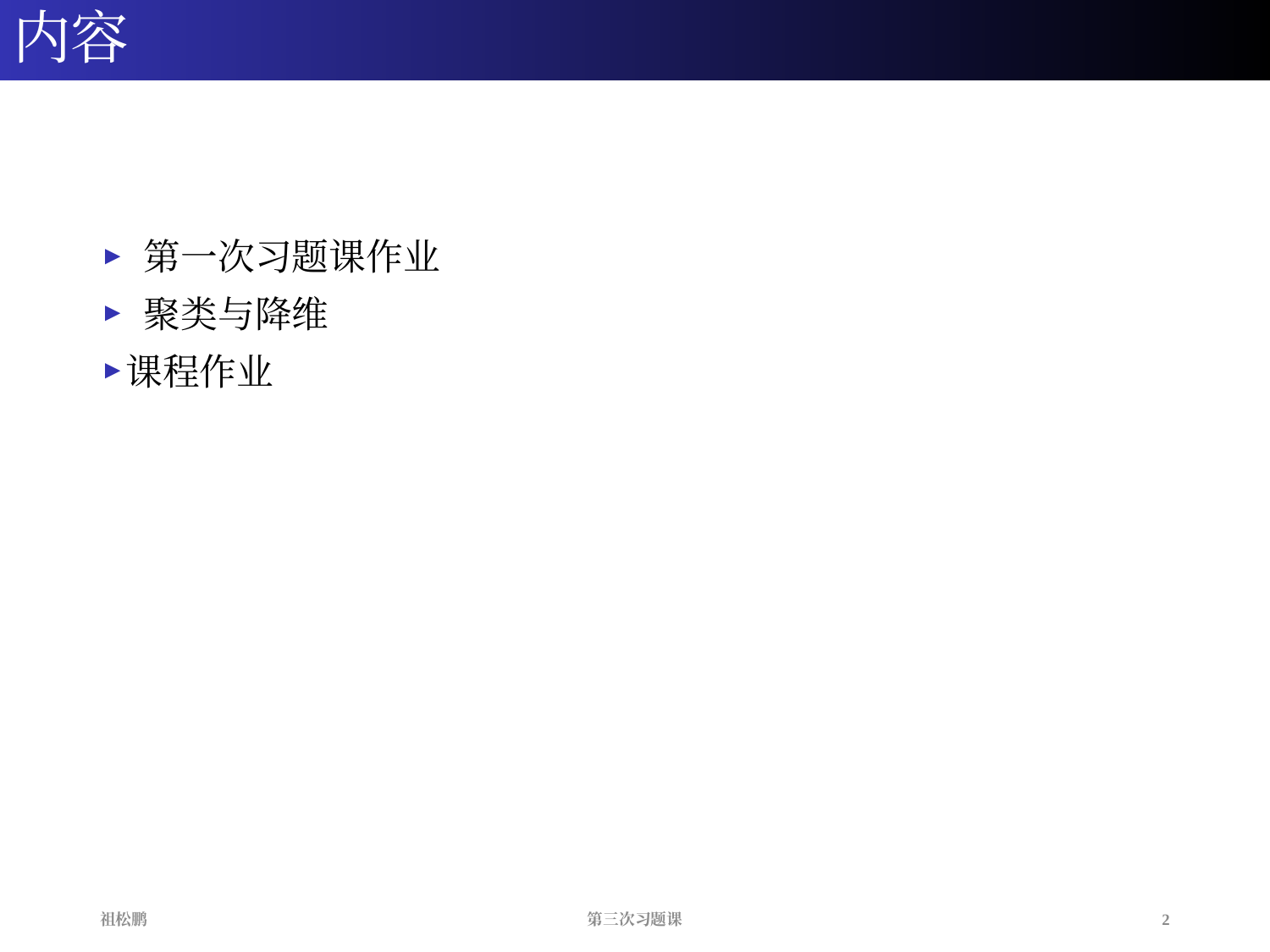

# 内容
 第一次习题课作业
 聚类与降维
课程作业

2
第三次习题课
祖松鹏